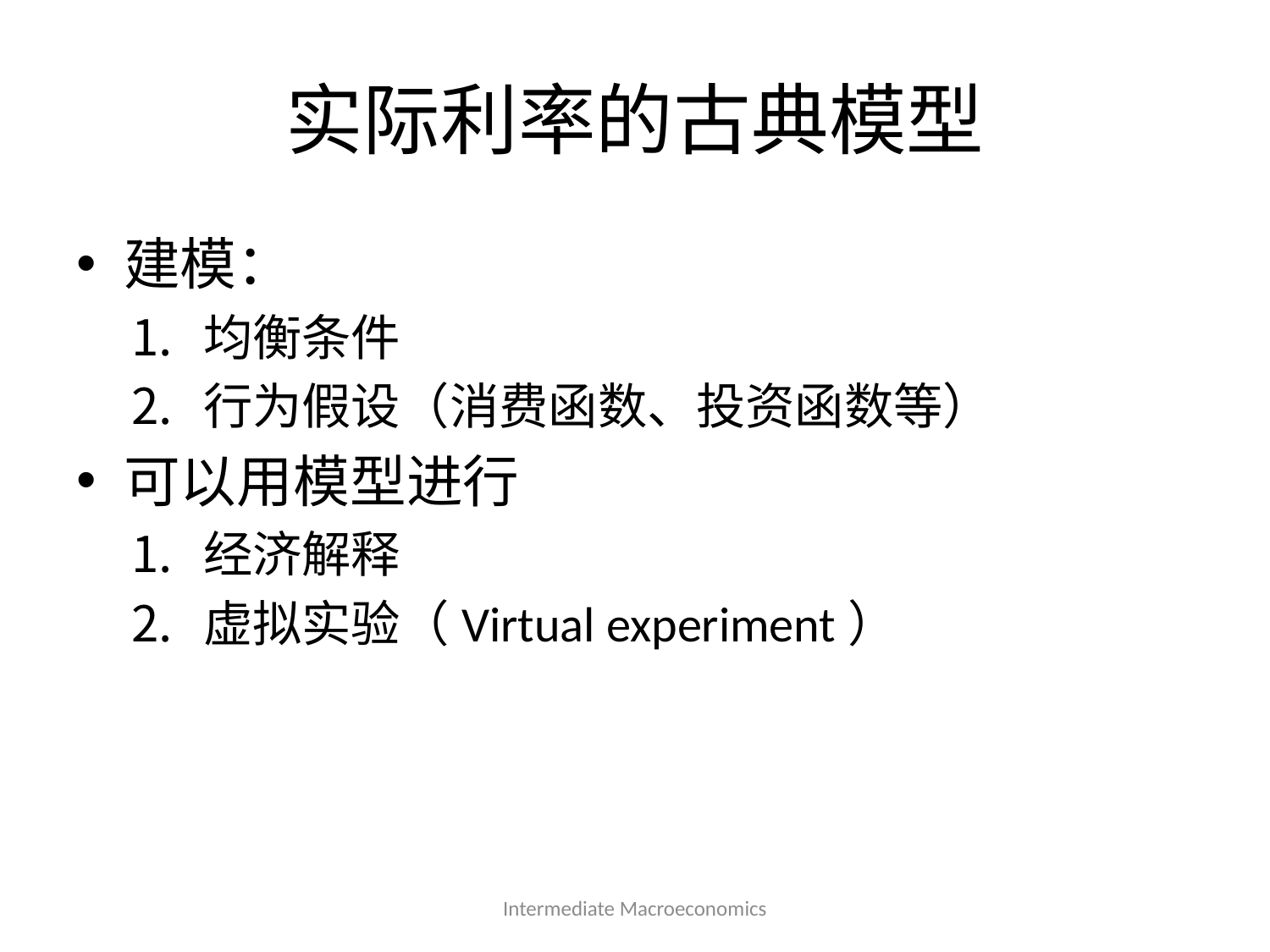

# 实际利率的古典模型
建模：
均衡条件
行为假设（消费函数、投资函数等）
可以用模型进行
经济解释
虚拟实验（Virtual experiment）
Intermediate Macroeconomics